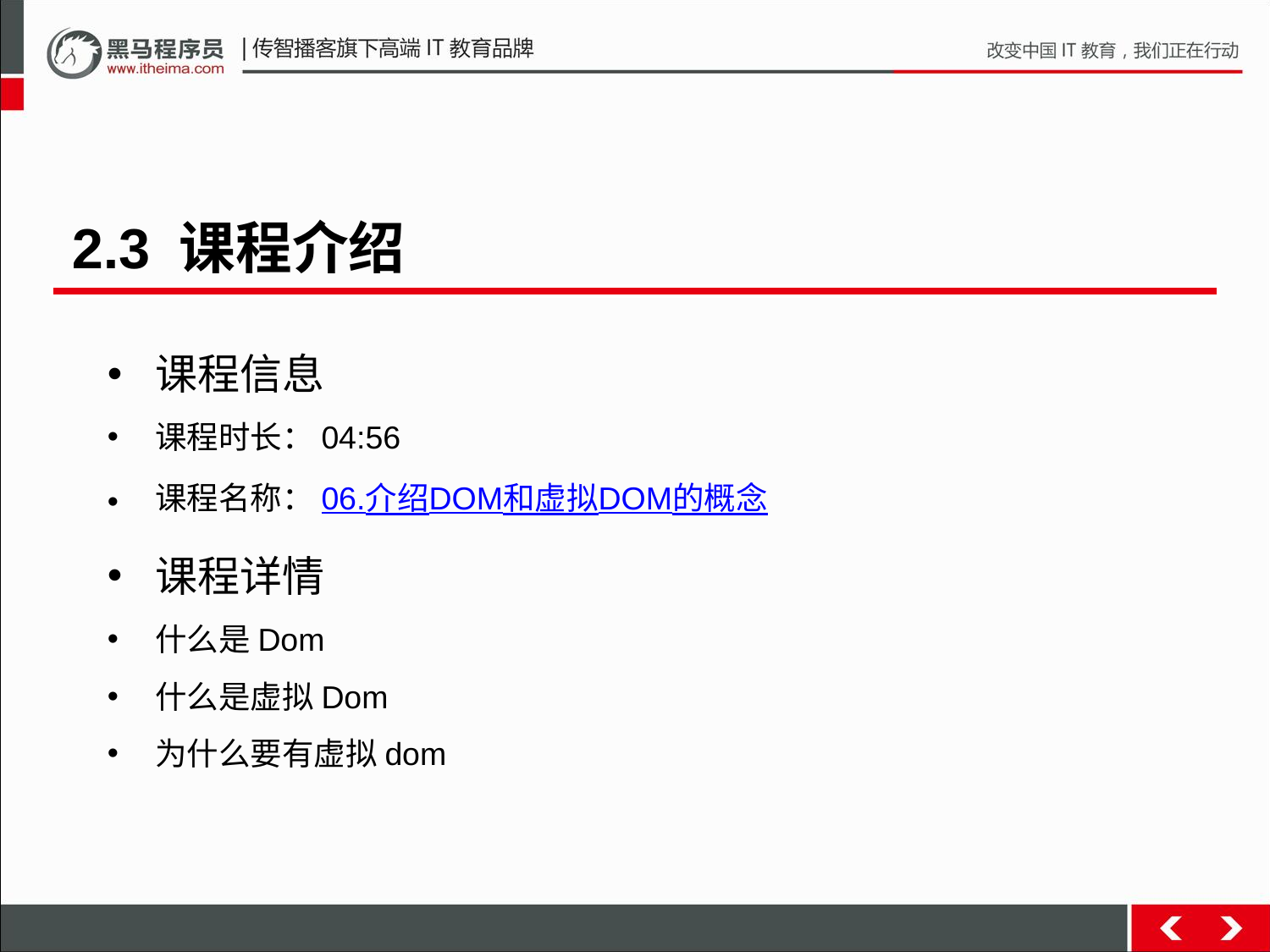

2.3 课程介绍
课程信息
课程时长：04:56
课程名称：06.介绍DOM和虚拟DOM的概念
课程详情
什么是Dom
什么是虚拟Dom
为什么要有虚拟dom